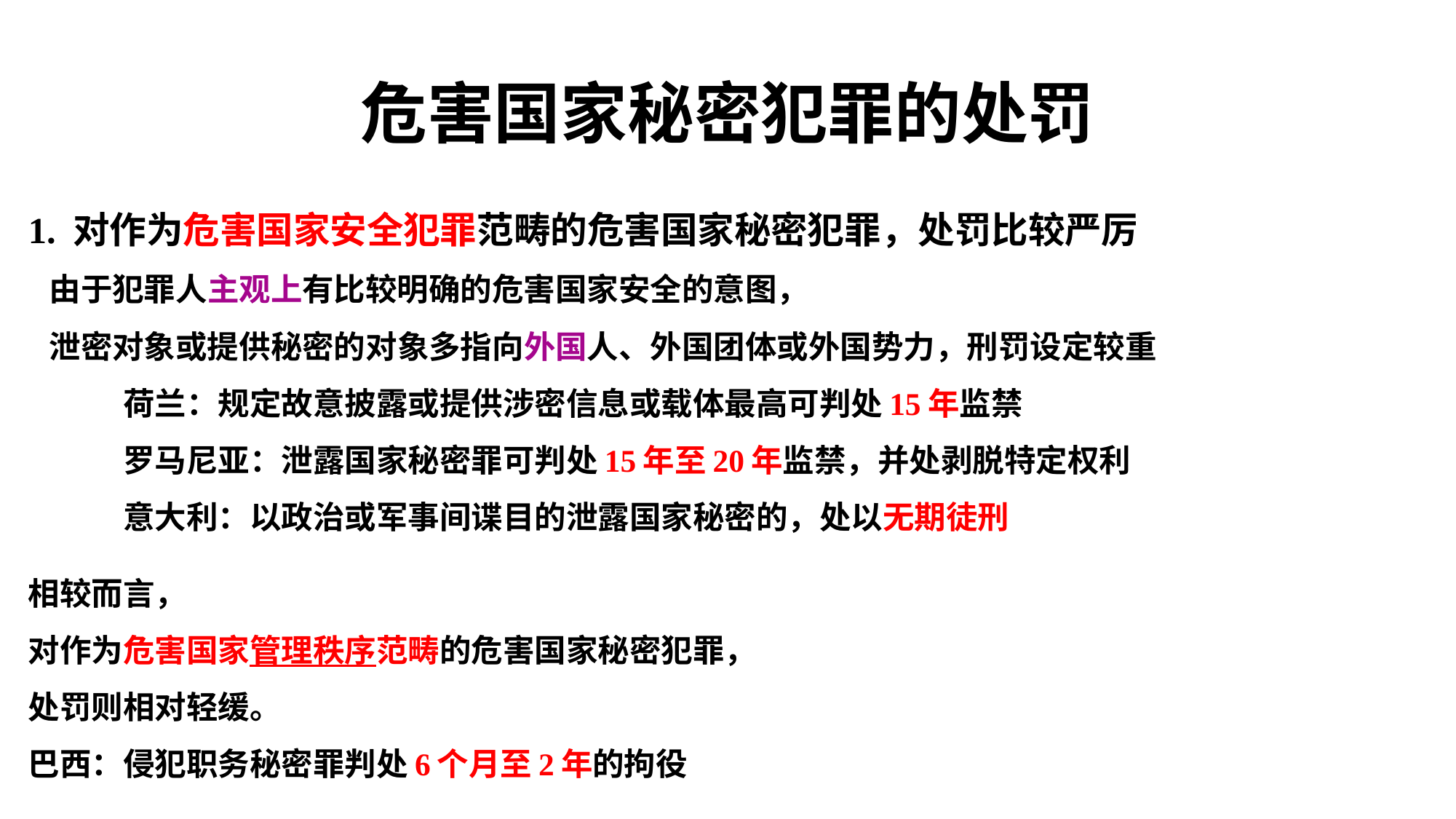

# 危害国家秘密犯罪的处罚
1. 对作为危害国家安全犯罪范畴的危害国家秘密犯罪，处罚比较严厉
  由于犯罪人主观上有比较明确的危害国家安全的意图，
  泄密对象或提供秘密的对象多指向外国人、外国团体或外国势力，刑罚设定较重
	荷兰：规定故意披露或提供涉密信息或载体最高可判处15年监禁
	罗马尼亚：泄露国家秘密罪可判处15年至20年监禁，并处剥脱特定权利
	意大利：以政治或军事间谍目的泄露国家秘密的，处以无期徒刑

相较而言，
对作为危害国家管理秩序范畴的危害国家秘密犯罪，
处罚则相对轻缓。
巴西：侵犯职务秘密罪判处6个月至2年的拘役